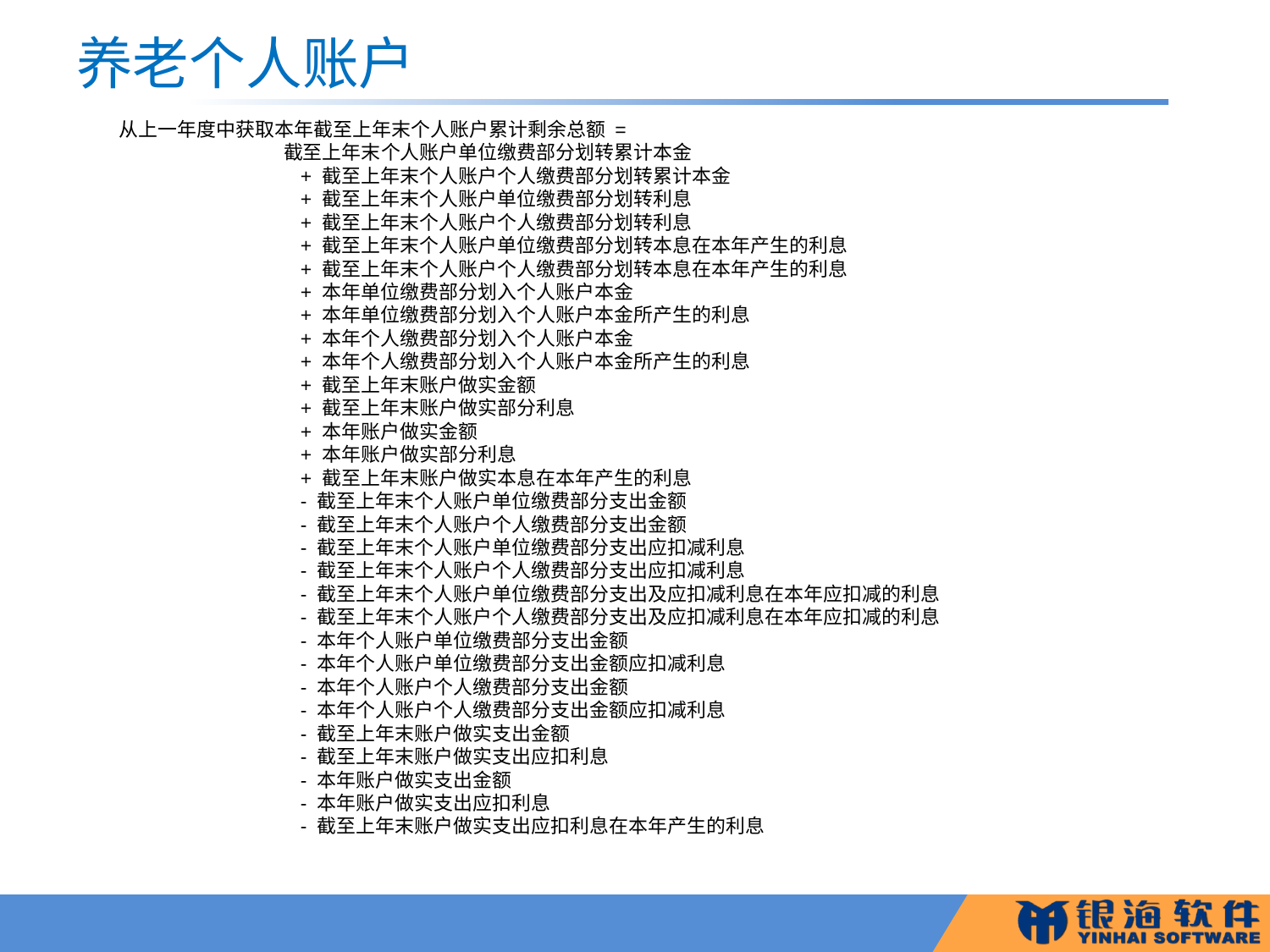

# 养老个人账户
从上一年度中获取本年截至上年末个人账户累计剩余总额 =
                                    截至上年末个人账户单位缴费部分划转累计本金
                                 + 截至上年末个人账户个人缴费部分划转累计本金
                                 + 截至上年末个人账户单位缴费部分划转利息
                                 + 截至上年末个人账户个人缴费部分划转利息
                                 + 截至上年末个人账户单位缴费部分划转本息在本年产生的利息
                                 + 截至上年末个人账户个人缴费部分划转本息在本年产生的利息
                                 + 本年单位缴费部分划入个人账户本金
                                 + 本年单位缴费部分划入个人账户本金所产生的利息
                                 + 本年个人缴费部分划入个人账户本金
                                 + 本年个人缴费部分划入个人账户本金所产生的利息
                                 + 截至上年末账户做实金额
                                 + 截至上年末账户做实部分利息
                                 + 本年账户做实金额
                                 + 本年账户做实部分利息
                                 + 截至上年末账户做实本息在本年产生的利息
                                 - 截至上年末个人账户单位缴费部分支出金额
                                 - 截至上年末个人账户个人缴费部分支出金额
                                 - 截至上年末个人账户单位缴费部分支出应扣减利息
                                 - 截至上年末个人账户个人缴费部分支出应扣减利息
                                 - 截至上年末个人账户单位缴费部分支出及应扣减利息在本年应扣减的利息
                                 - 截至上年末个人账户个人缴费部分支出及应扣减利息在本年应扣减的利息
                                 - 本年个人账户单位缴费部分支出金额
                                 - 本年个人账户单位缴费部分支出金额应扣减利息
                                 - 本年个人账户个人缴费部分支出金额
                                 - 本年个人账户个人缴费部分支出金额应扣减利息
                                 - 截至上年末账户做实支出金额
                                 - 截至上年末账户做实支出应扣利息
                                 - 本年账户做实支出金额
                                 - 本年账户做实支出应扣利息
                                 - 截至上年末账户做实支出应扣利息在本年产生的利息